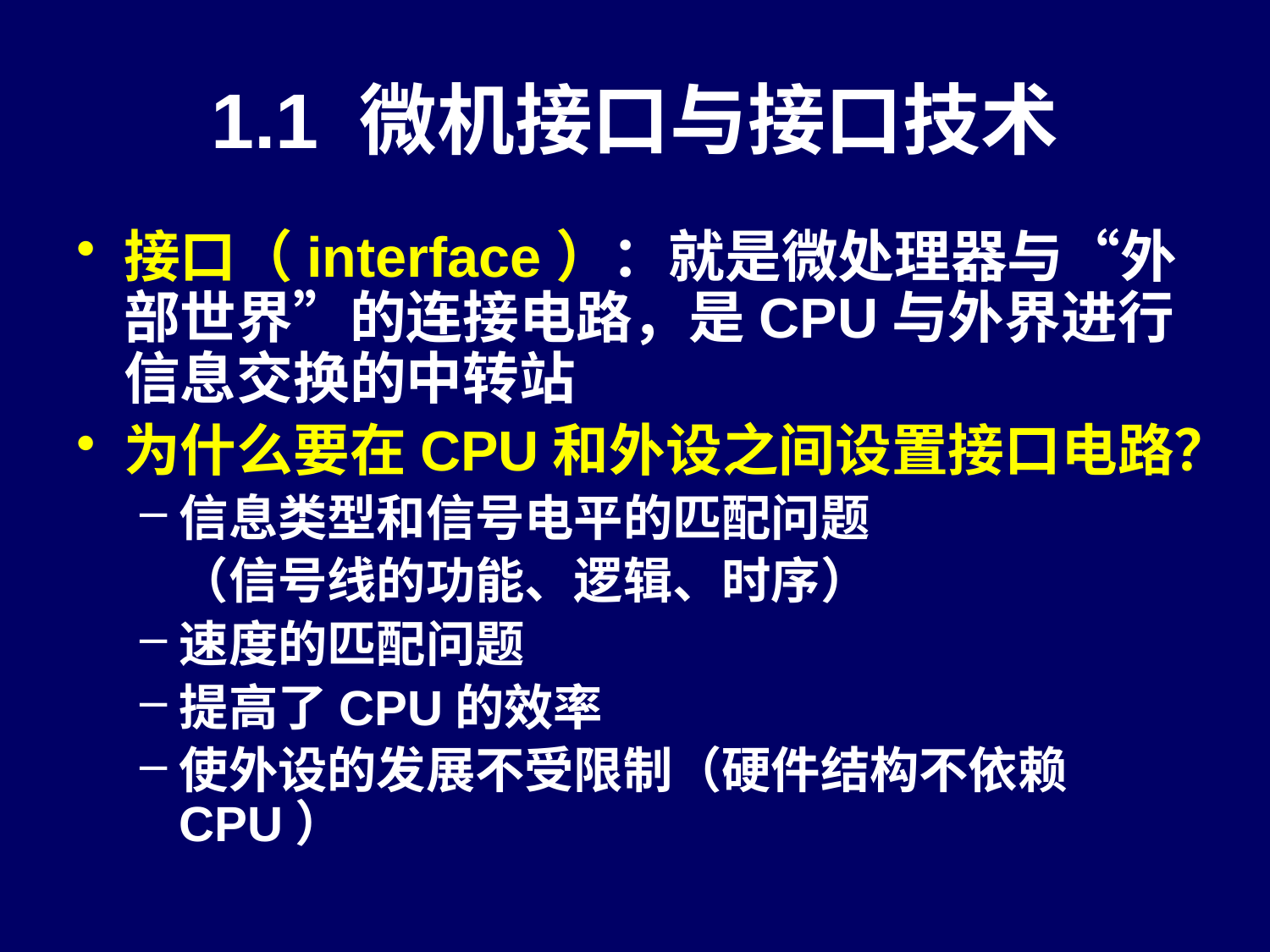

# 1.1 微机接口与接口技术
接口（interface）：就是微处理器与“外部世界”的连接电路，是CPU与外界进行信息交换的中转站
为什么要在CPU和外设之间设置接口电路？
信息类型和信号电平的匹配问题
	（信号线的功能、逻辑、时序）
速度的匹配问题
提高了CPU的效率
使外设的发展不受限制（硬件结构不依赖CPU）